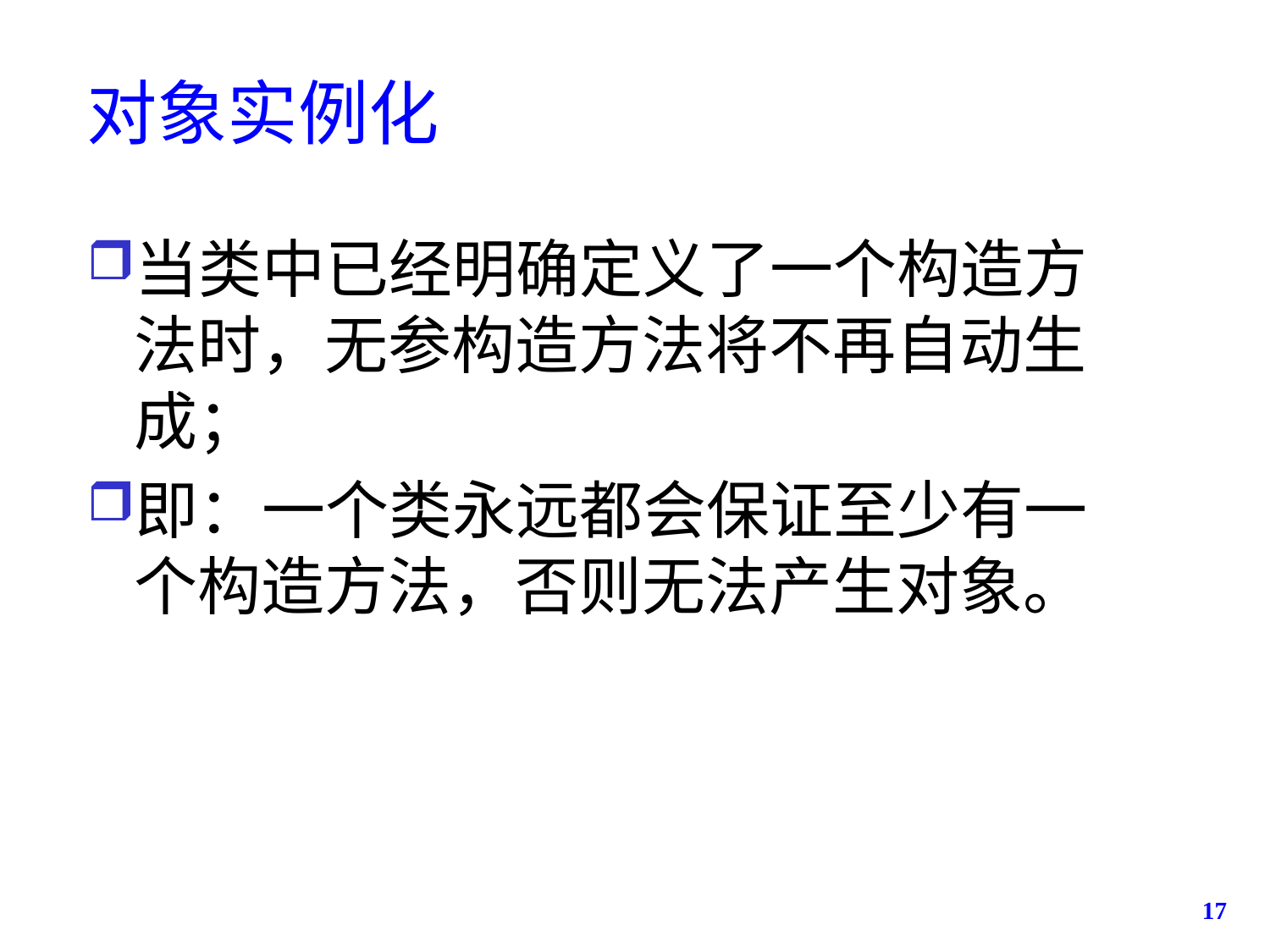

# 对象实例化
当类中已经明确定义了一个构造方法时，无参构造方法将不再自动生成；
即：一个类永远都会保证至少有一个构造方法，否则无法产生对象。
17